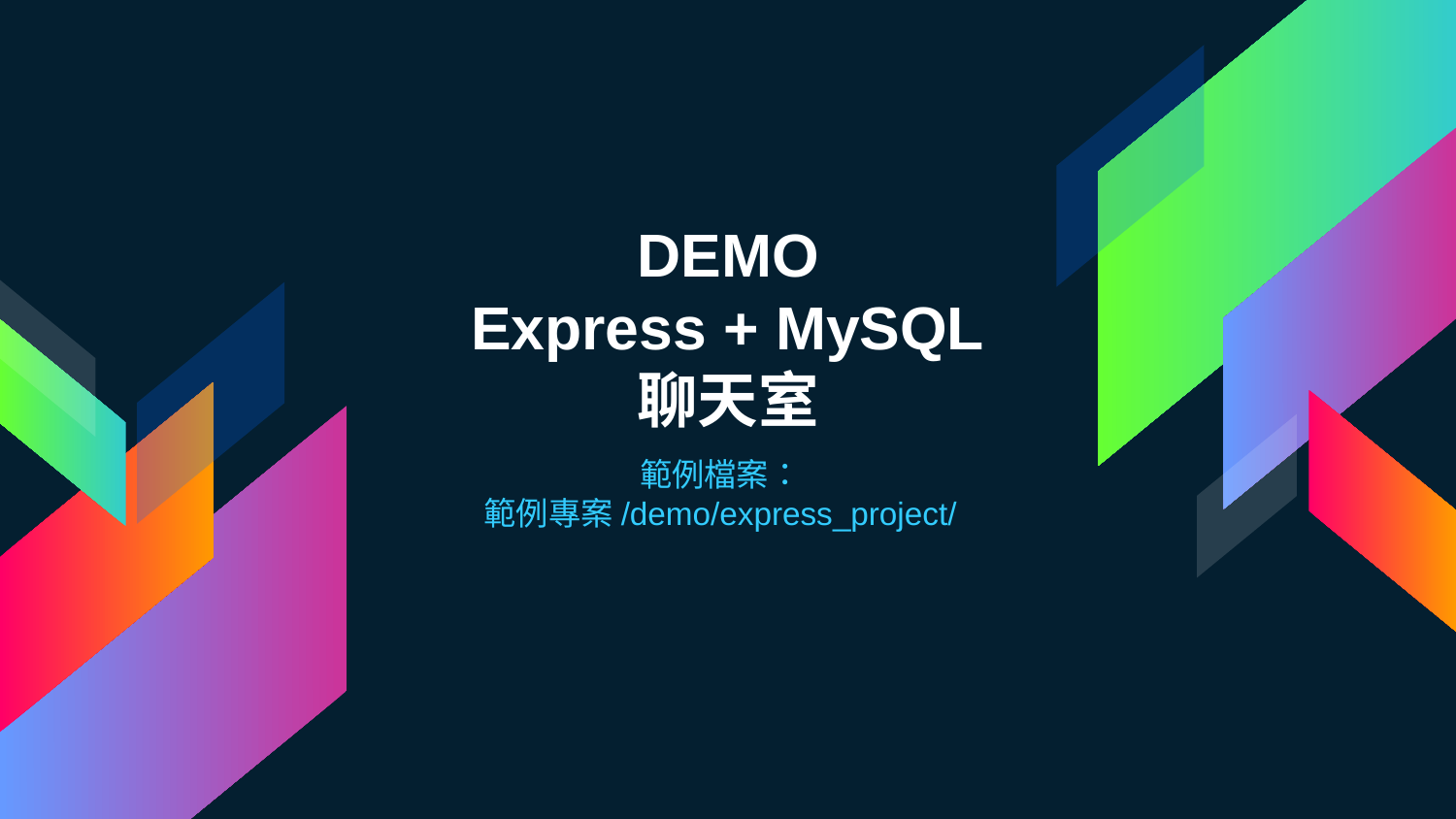

# DEMO Express + MySQL 聊天室
範例檔案：
範例專案/demo/express_project/